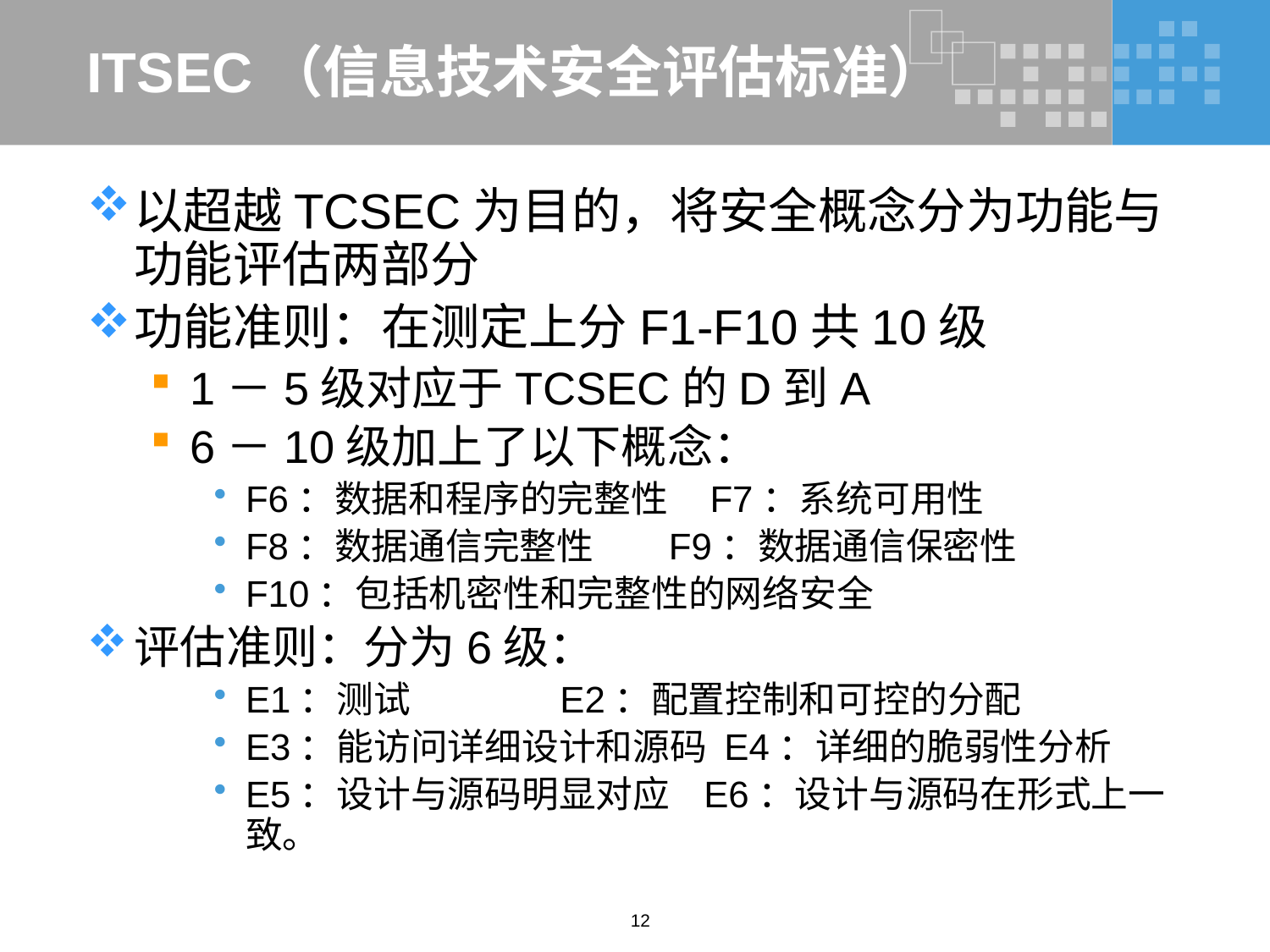

# ITSEC（信息技术安全评估标准）
以超越TCSEC为目的，将安全概念分为功能与功能评估两部分
功能准则：在测定上分F1-F10共10级
1－5级对应于TCSEC的D到A
6－10级加上了以下概念：
F6：数据和程序的完整性    F7：系统可用性
F8：数据通信完整性        F9：数据通信保密性
F10：包括机密性和完整性的网络安全
评估准则：分为6级：
E1：测试                 E2：配置控制和可控的分配
E3：能访问详细设计和源码 E4：详细的脆弱性分析
E5：设计与源码明显对应   E6：设计与源码在形式上一致。

12